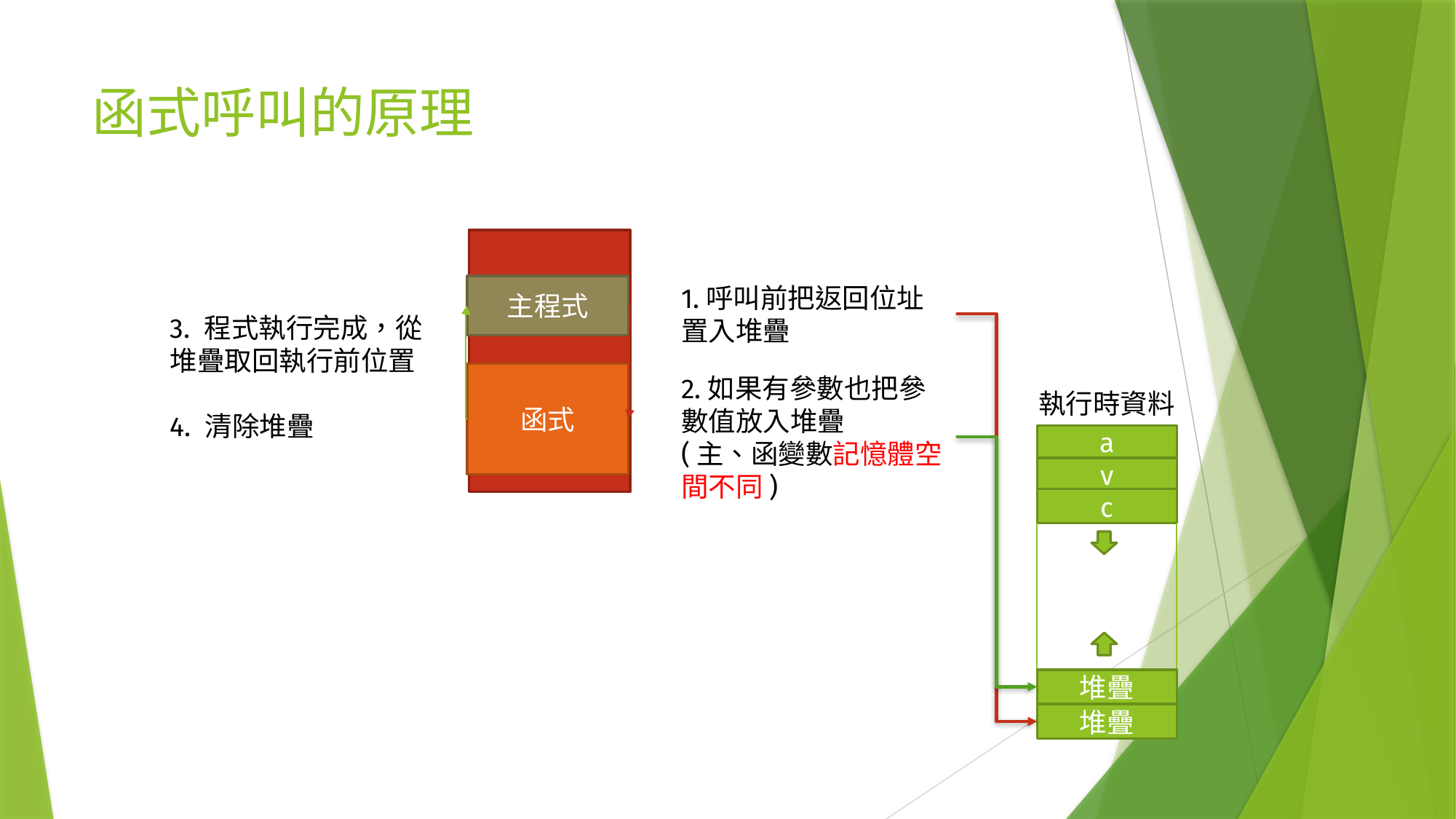

# 函式呼叫的原理

主程式
1.呼叫前把返回位址置入堆疊
3. 程式執行完成，從堆疊取回執行前位置

4. 清除堆疊
函式
2.如果有參數也把參數值放入堆疊
(主、函變數記憶體空間不同)
執行時資料
a
v
c

堆疊
堆疊